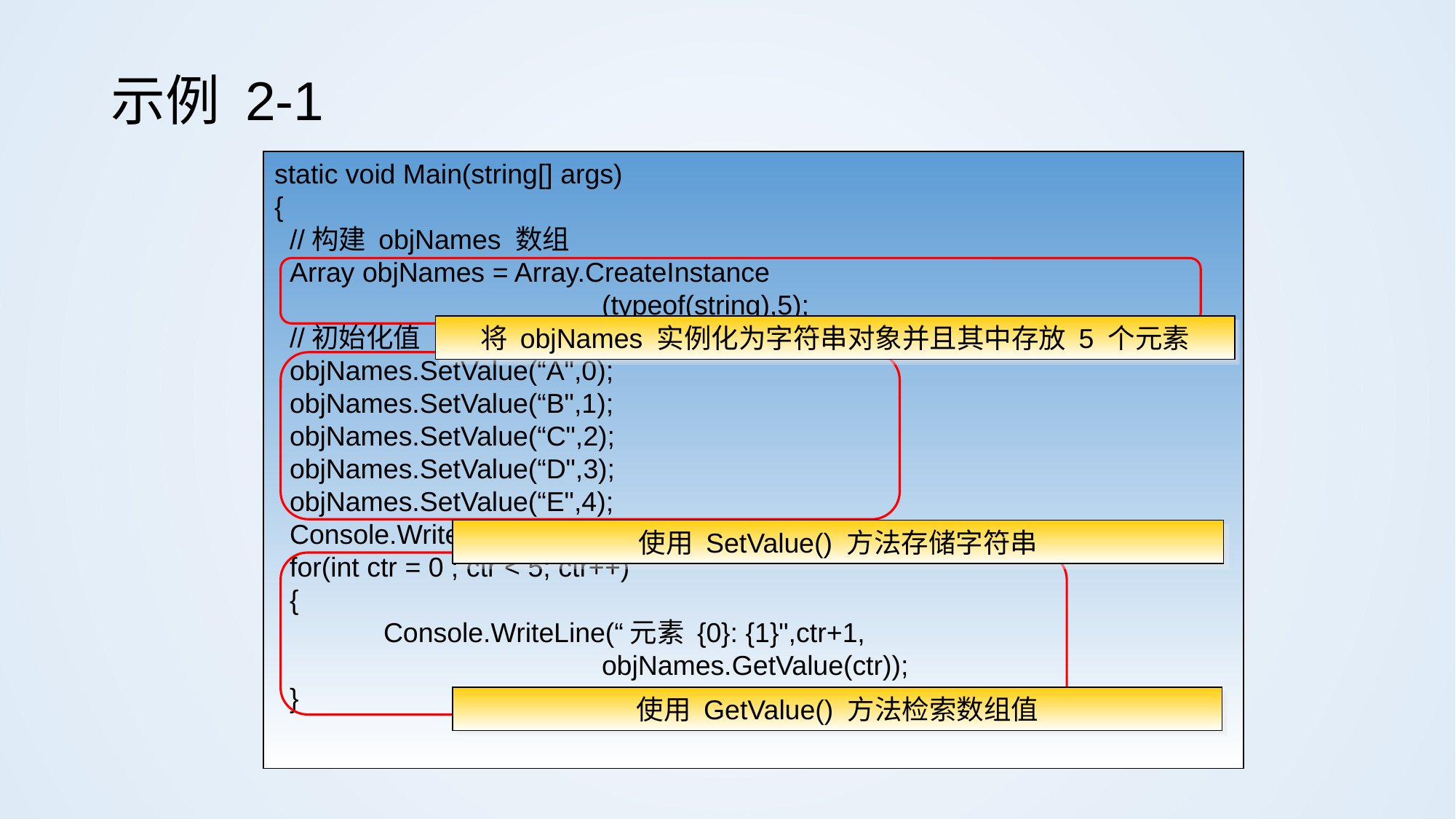

# 示例 2-1
static void Main(string[] args)
{
  //构建 objNames 数组
  Array objNames = Array.CreateInstance
			(typeof(string),5);
  //初始化值
  objNames.SetValue(“A",0);
  objNames.SetValue(“B",1);
  objNames.SetValue(“C",2);
  objNames.SetValue(“D",3);
  objNames.SetValue(“E",4);
  Console.WriteLine(“数组值");
  for(int ctr = 0 ; ctr < 5; ctr++)
  {
	Console.WriteLine(“元素 {0}: {1}",ctr+1,
			objNames.GetValue(ctr));
  }

将 objNames 实例化为字符串对象并且其中存放 5 个元素

使用 SetValue() 方法存储字符串

使用 GetValue() 方法检索数组值